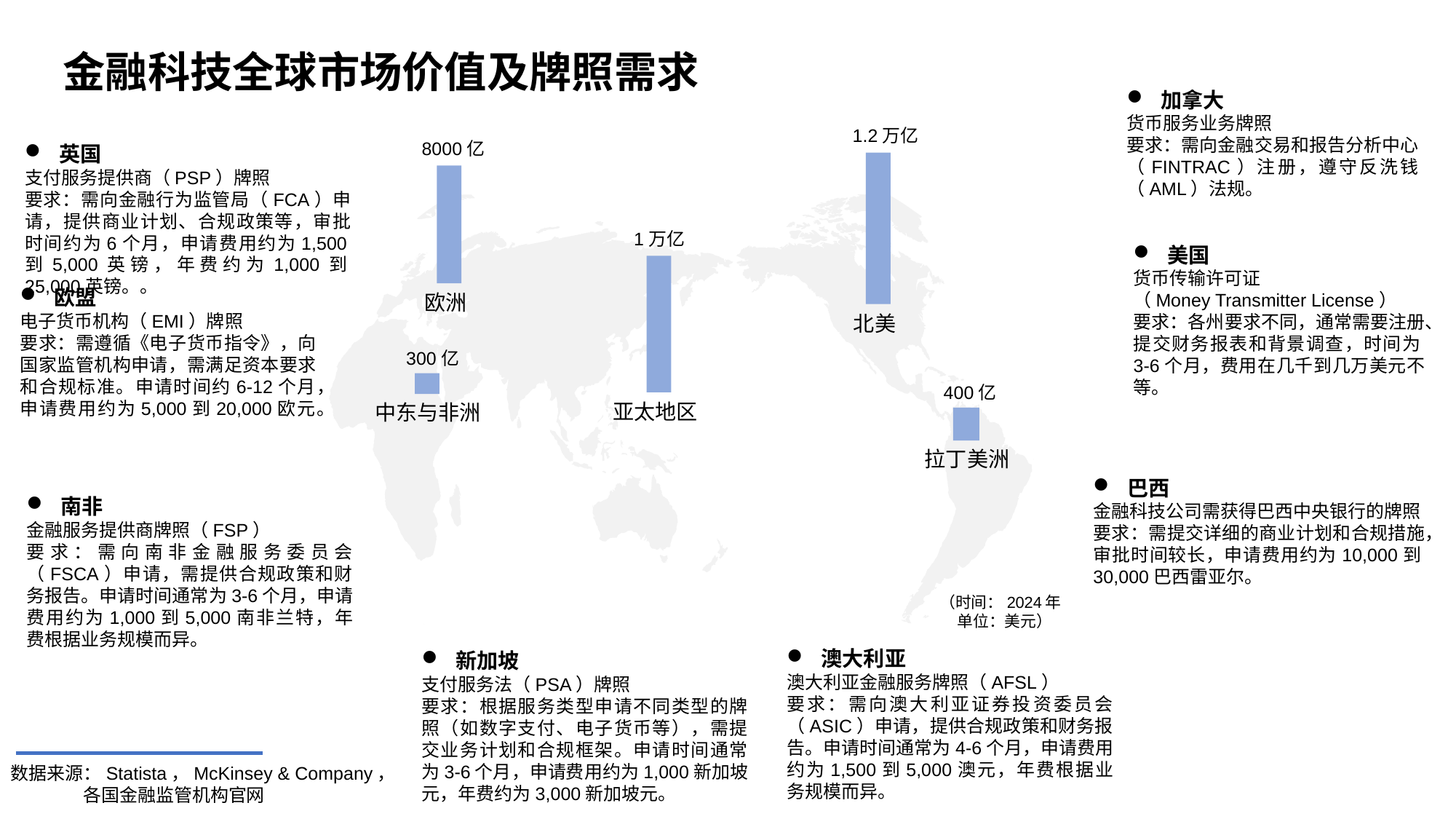

金融科技全球市场价值及牌照需求
加拿大
货币服务业务牌照
要求：需向金融交易和报告分析中心（FINTRAC）注册，遵守反洗钱（AML）法规。
1.2万亿
8000亿
英国
支付服务提供商（PSP）牌照
要求：需向金融行为监管局（FCA）申请，提供商业计划、合规政策等，审批时间约为6个月，申请费用约为1,500到5,000英镑，年费约为1,000到25,000英镑。。

1万亿
美国
货币传输许可证
（Money Transmitter License）
要求：各州要求不同，通常需要注册、提交财务报表和背景调查，时间为3-6个月，费用在几千到几万美元不等。

欧盟
电子货币机构（EMI）牌照
要求：需遵循《电子货币指令》，向国家监管机构申请，需满足资本要求和合规标准。申请时间约6-12个月，申请费用约为5,000到20,000欧元。
欧洲
北美
300亿

400亿
亚太地区
中东与非洲

拉丁美洲
巴西
金融科技公司需获得巴西中央银行的牌照
要求：需提交详细的商业计划和合规措施，审批时间较长，申请费用约为10,000到30,000巴西雷亚尔。
南非
金融服务提供商牌照（FSP）
要求：需向南非金融服务委员会（FSCA）申请，需提供合规政策和财务报告。申请时间通常为3-6个月，申请费用约为1,000到5,000南非兰特，年费根据业务规模而异。
（时间：2024年
    单位：美元）
澳大利亚
澳大利亚金融服务牌照（AFSL）
要求：需向澳大利亚证券投资委员会（ASIC）申请，提供合规政策和财务报告。申请时间通常为4-6个月，申请费用约为1,500到5,000澳元，年费根据业务规模而异。
新加坡
支付服务法（PSA）牌照
要求：根据服务类型申请不同类型的牌照（如数字支付、电子货币等），需提交业务计划和合规框架。申请时间通常为3-6个月，申请费用约为1,000新加坡元，年费约为3,000新加坡元。
数据来源：Statista，McKinsey & Company，
                 各国金融监管机构官网